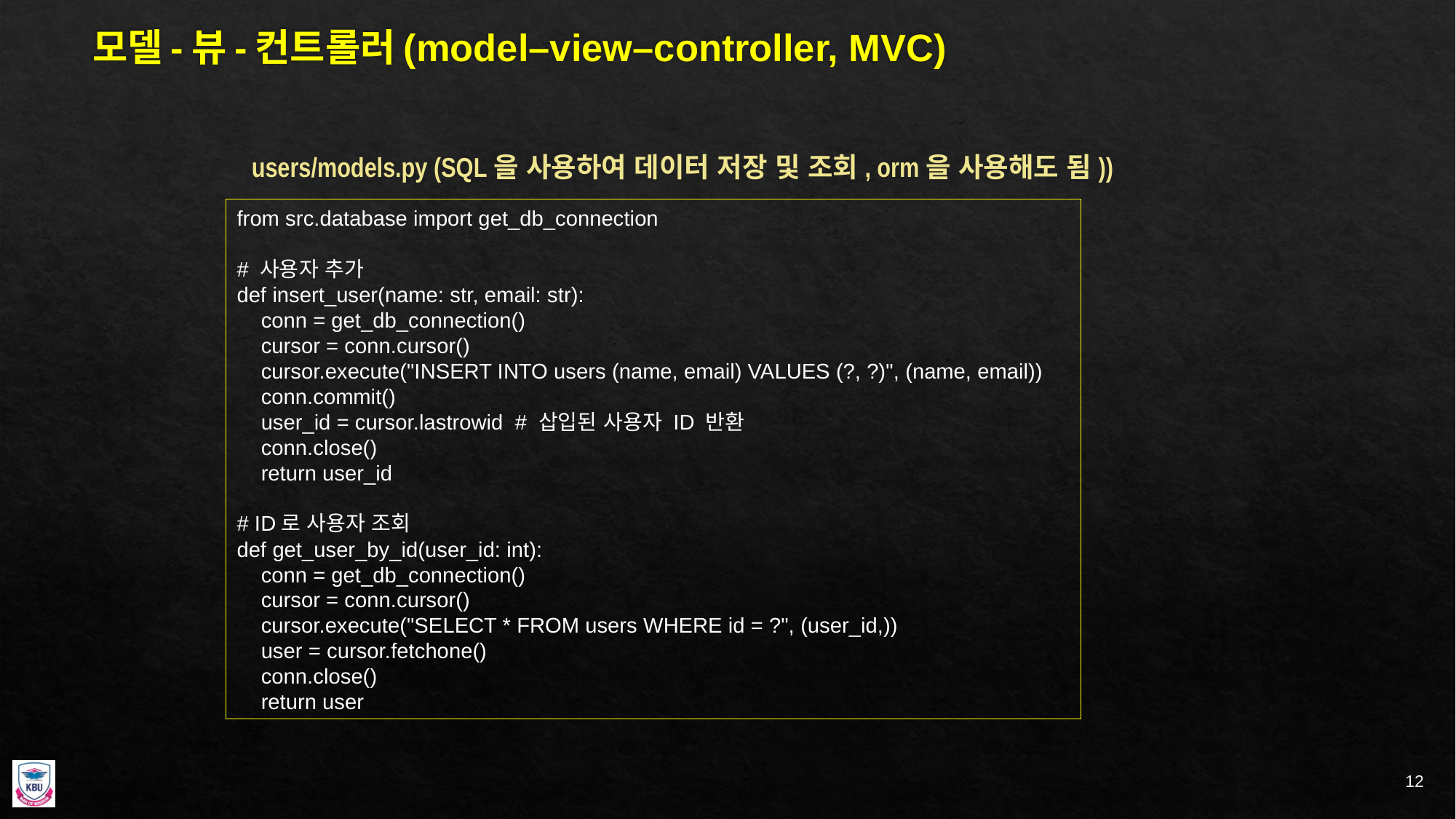

# 모델-뷰-컨트롤러(model–view–controller, MVC)
users/models.py (SQL을 사용하여 데이터 저장 및 조회, orm을 사용해도 됨))
from src.database import get_db_connection

# 사용자 추가
def insert_user(name: str, email: str):
    conn = get_db_connection()
    cursor = conn.cursor()
    cursor.execute("INSERT INTO users (name, email) VALUES (?, ?)", (name, email))
    conn.commit()
    user_id = cursor.lastrowid  # 삽입된 사용자 ID 반환
    conn.close()
    return user_id

# ID로 사용자 조회
def get_user_by_id(user_id: int):
    conn = get_db_connection()
    cursor = conn.cursor()
    cursor.execute("SELECT * FROM users WHERE id = ?", (user_id,))
    user = cursor.fetchone()
    conn.close()
    return user
12